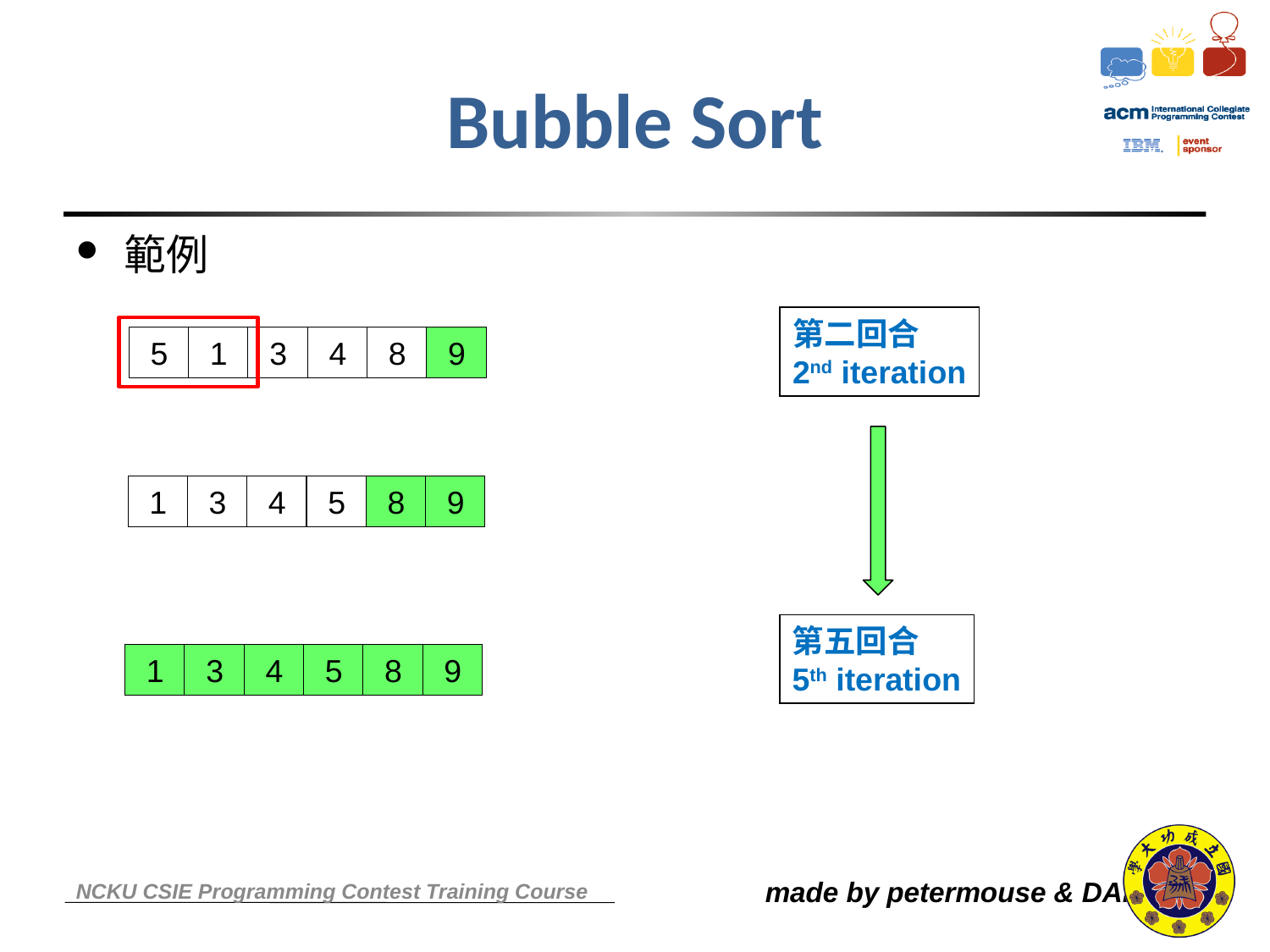

Bubble Sort
範例
第二回合
2nd iteration

 5
 1
 3
 4
 8
 9

 1
 3
 4
 5
 8
 9
第五回合
5th iteration
 1
 3
 4
 5
 8
 9